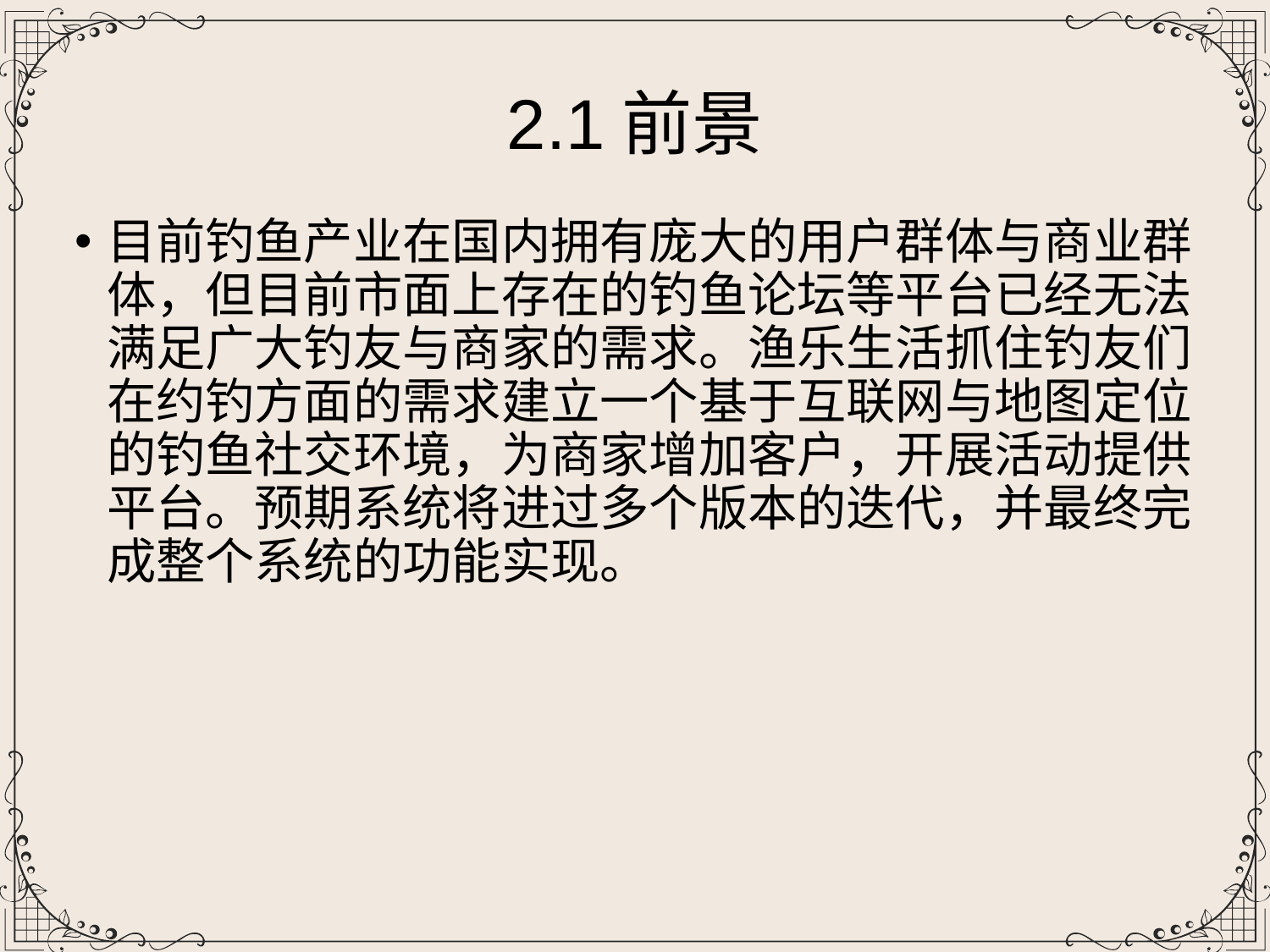

2.1前景
目前钓鱼产业在国内拥有庞大的用户群体与商业群体，但目前市面上存在的钓鱼论坛等平台已经无法满足广大钓友与商家的需求。渔乐生活抓住钓友们在约钓方面的需求建立一个基于互联网与地图定位的钓鱼社交环境，为商家增加客户，开展活动提供平台。预期系统将进过多个版本的迭代，并最终完成整个系统的功能实现。